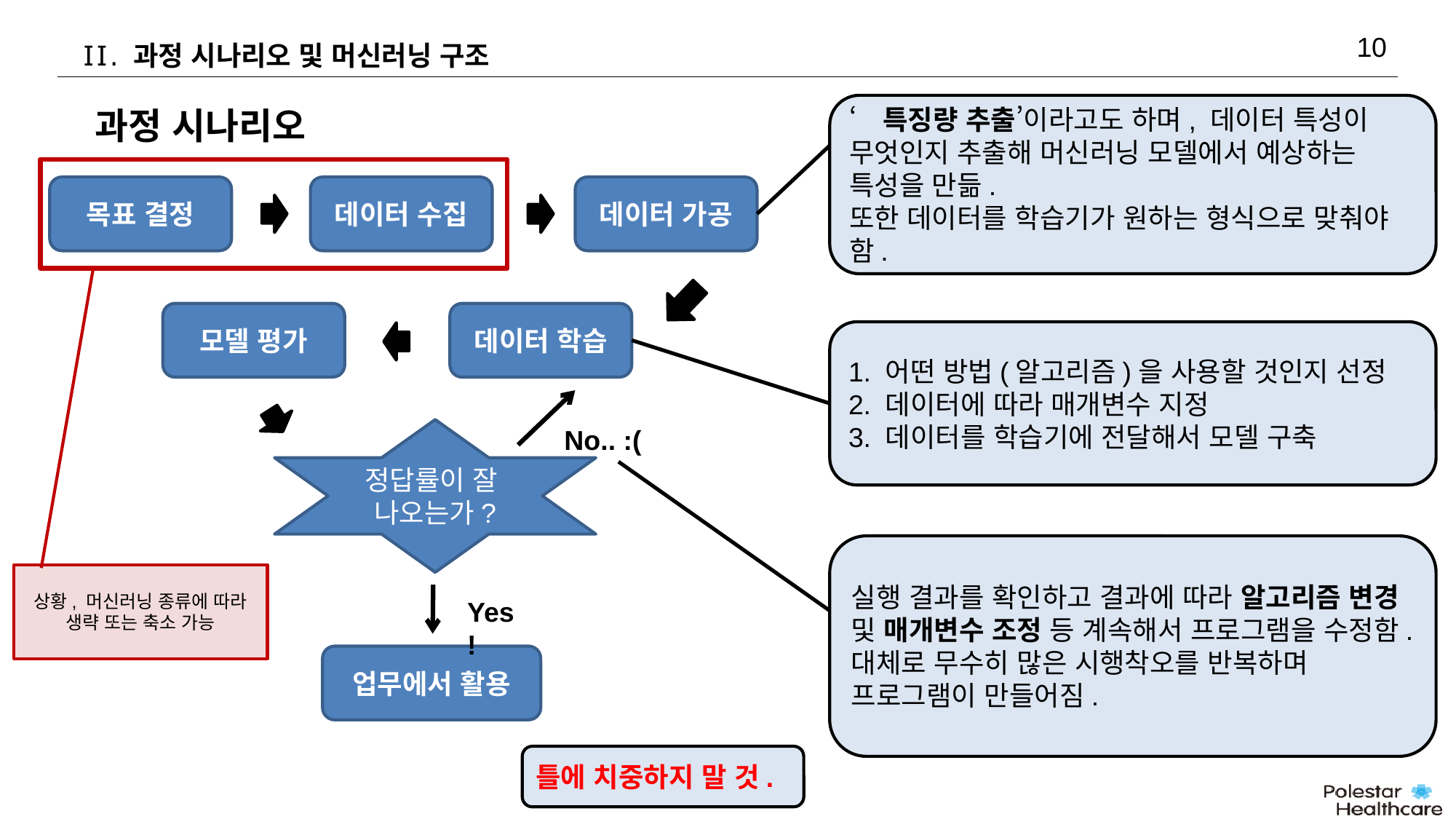

10
# II. 과정 시나리오 및 머신러닝 구조
‘특징량 추출’이라고도 하며, 데이터 특성이 무엇인지 추출해 머신러닝 모델에서 예상하는 특성을 만듦.
또한 데이터를 학습기가 원하는 형식으로 맞춰야 함.
과정 시나리오

데이터 가공
목표 결정
데이터 수집

모델 평가
데이터 학습
1. 어떤 방법(알고리즘)을 사용할 것인지 선정
2. 데이터에 따라 매개변수 지정
3. 데이터를 학습기에 전달해서 모델 구축

No.. :(
정답률이 잘
나오는가?
실행 결과를 확인하고 결과에 따라 알고리즘 변경 및 매개변수 조정 등 계속해서 프로그램을 수정함.
대체로 무수히 많은 시행착오를 반복하며 프로그램이 만들어짐.
상황, 머신러닝 종류에 따라 생략 또는 축소 가능
Yes!
업무에서 활용
틀에 치중하지 말 것.